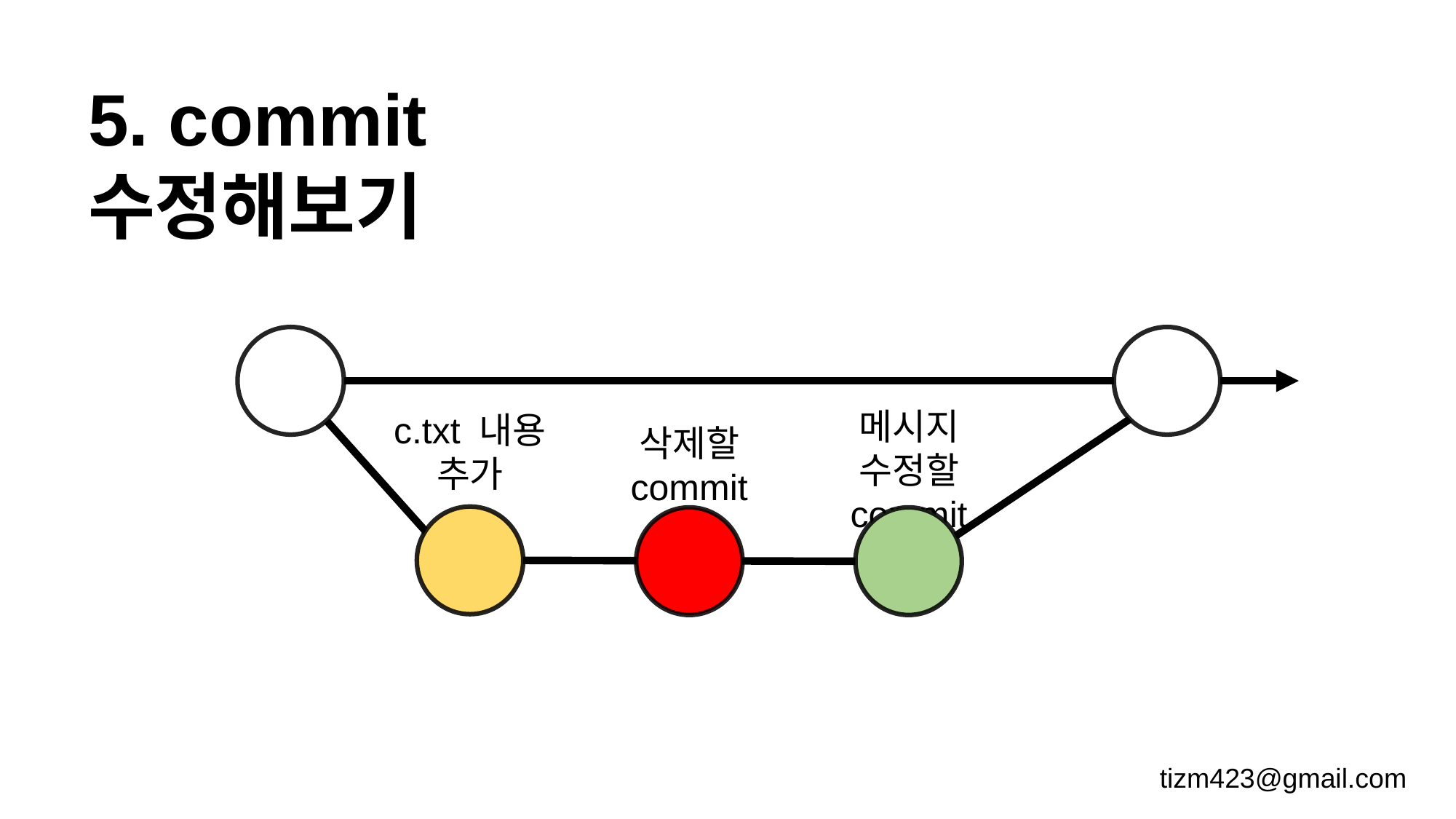

5. commit 수정해보기

메시지 수정할 commit
c.txt 내용 추가
삭제할 commit

tizm423@gmail.com